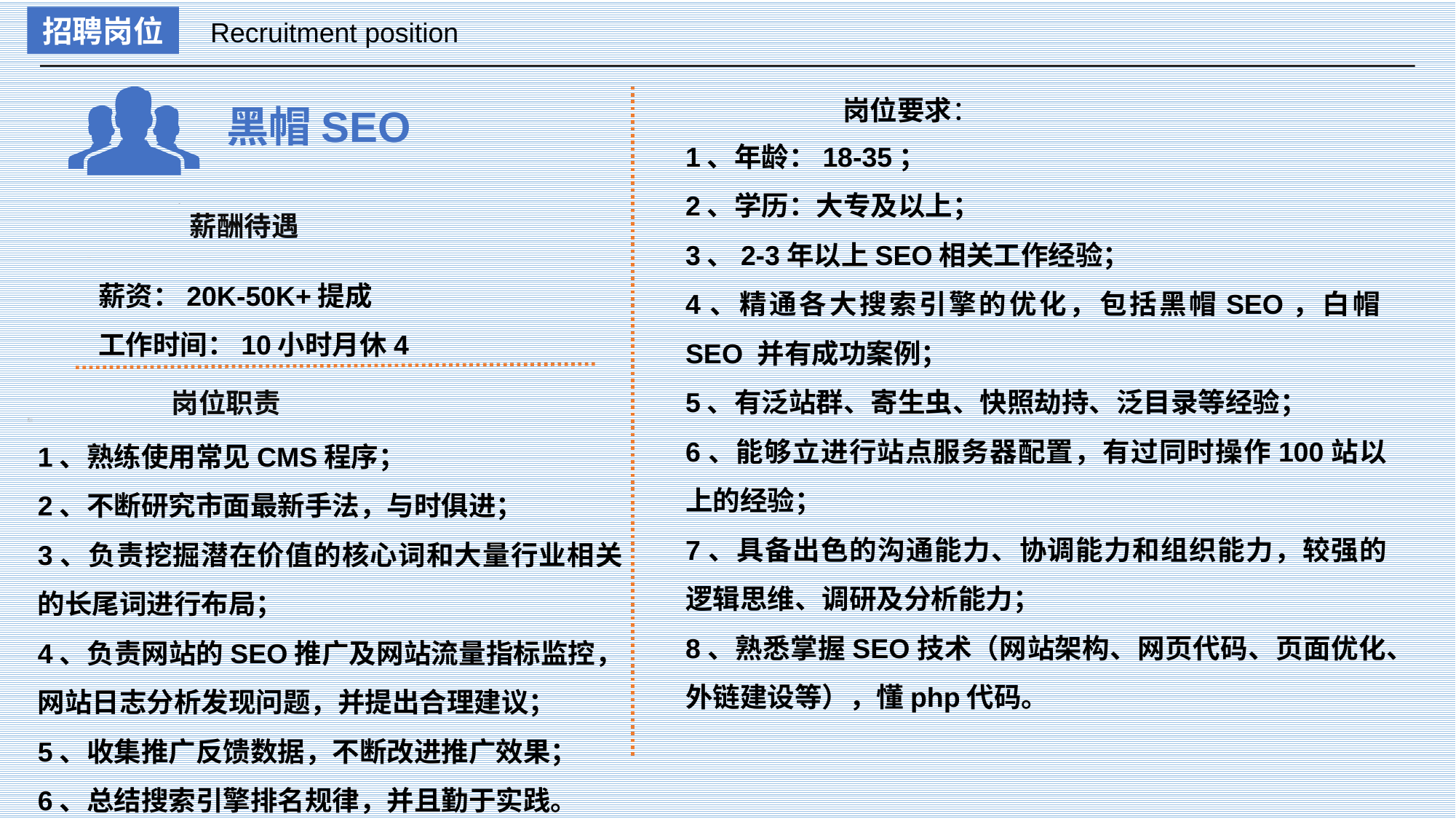

招聘岗位
Recruitment position

岗位要求：

黑帽SEO
1、年龄：18-35；
2、学历：大专及以上；
3、2-3年以上SEO相关工作经验；
4、精通各大搜索引擎的优化，包括黑帽SEO，白帽SEO 并有成功案例；
5、有泛站群、寄生虫、快照劫持、泛目录等经验；
6、能够立进行站点服务器配置，有过同时操作100站以上的经验；
7、具备出色的沟通能力、协调能力和组织能力，较强的逻辑思维、调研及分析能力；
8、熟悉掌握SEO技术（网站架构、网页代码、页面优化、外链建设等），懂php代码。

薪酬待遇
薪资：20K-50K+提成
工作时间：10小时月休4
岗位职责
1、熟练使用常见CMS程序；
2、不断研究市面最新手法，与时俱进；
3、负责挖掘潜在价值的核心词和大量行业相关的长尾词进行布局；
4、负责网站的SEO推广及网站流量指标监控，网站日志分析发现问题，并提出合理建议；
5、收集推广反馈数据，不断改进推广效果；
6、总结搜索引擎排名规律，并且勤于实践。